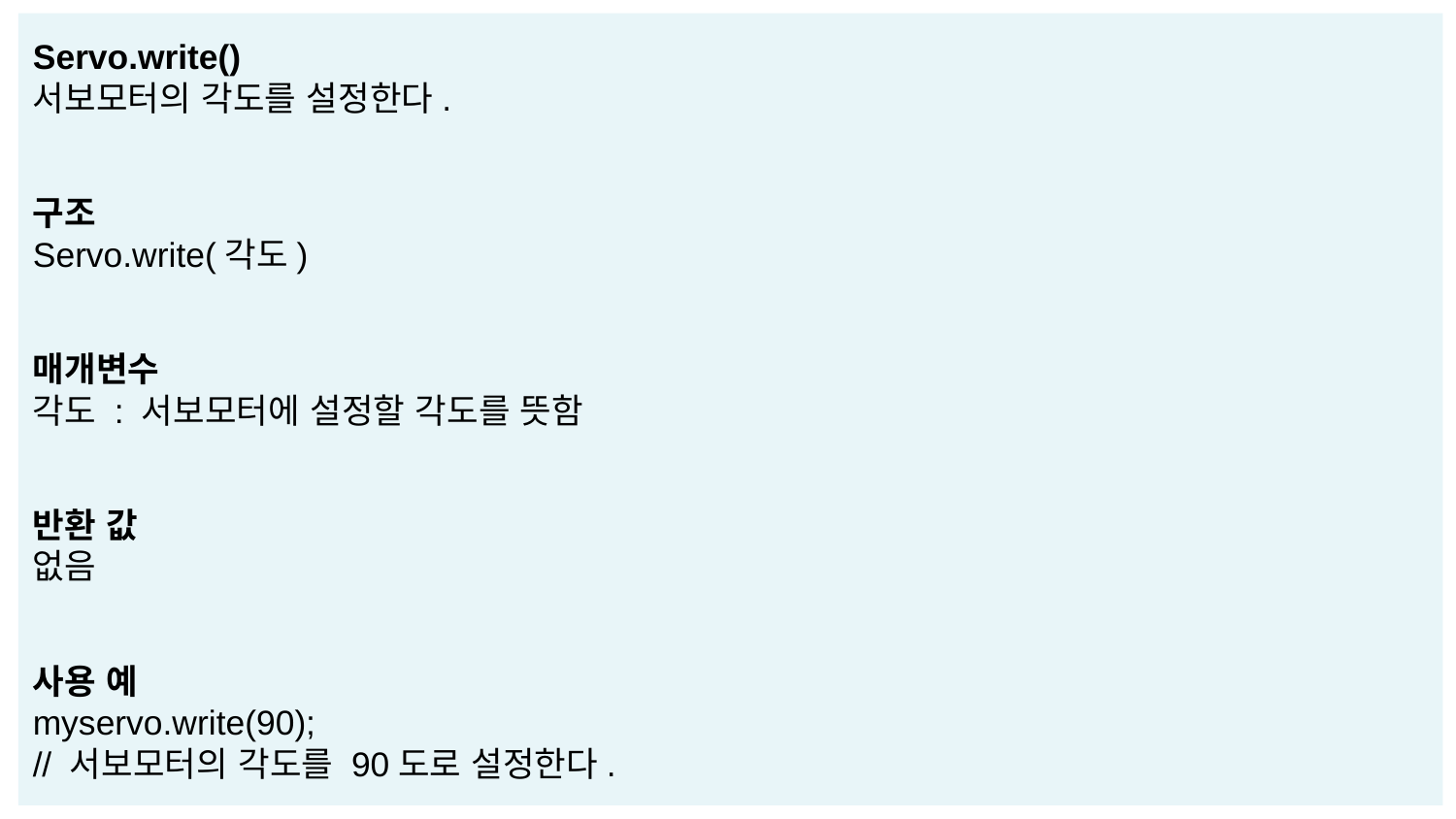

Servo.write()
서보모터의 각도를 설정한다.
구조
Servo.write(각도)
매개변수
각도 : 서보모터에 설정할 각도를 뜻함
반환 값
없음
사용 예
myservo.write(90);
// 서보모터의 각도를 90도로 설정한다.